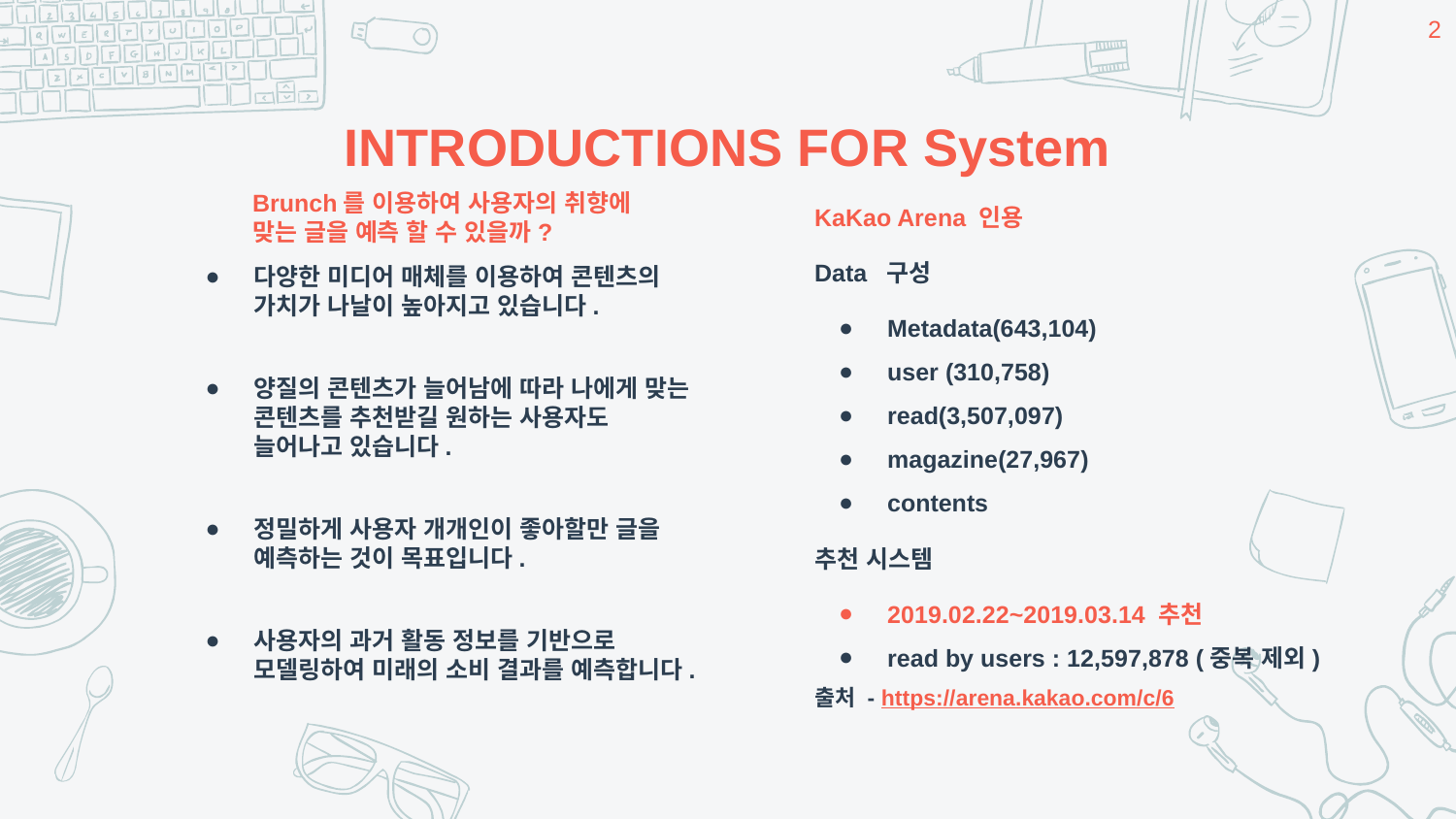

2
# INTRODUCTIONS FOR System
KaKao Arena 인용
Data  구성
Metadata(643,104)
user (310,758)
read(3,507,097)
magazine(27,967)
contents
추천 시스템
2019.02.22~2019.03.14 추천
read by users : 12,597,878 (중복 제외)
출처 - https://arena.kakao.com/c/6
Brunch를 이용하여 사용자의 취향에 맞는 글을 예측 할 수 있을까?

다양한 미디어 매체를 이용하여 콘텐츠의 가치가 나날이 높아지고 있습니다.

양질의 콘텐츠가 늘어남에 따라 나에게 맞는 콘텐츠를 추천받길 원하는 사용자도 늘어나고 있습니다.

정밀하게 사용자 개개인이 좋아할만 글을 예측하는 것이 목표입니다.

사용자의 과거 활동 정보를 기반으로 모델링하여 미래의 소비 결과를 예측합니다.